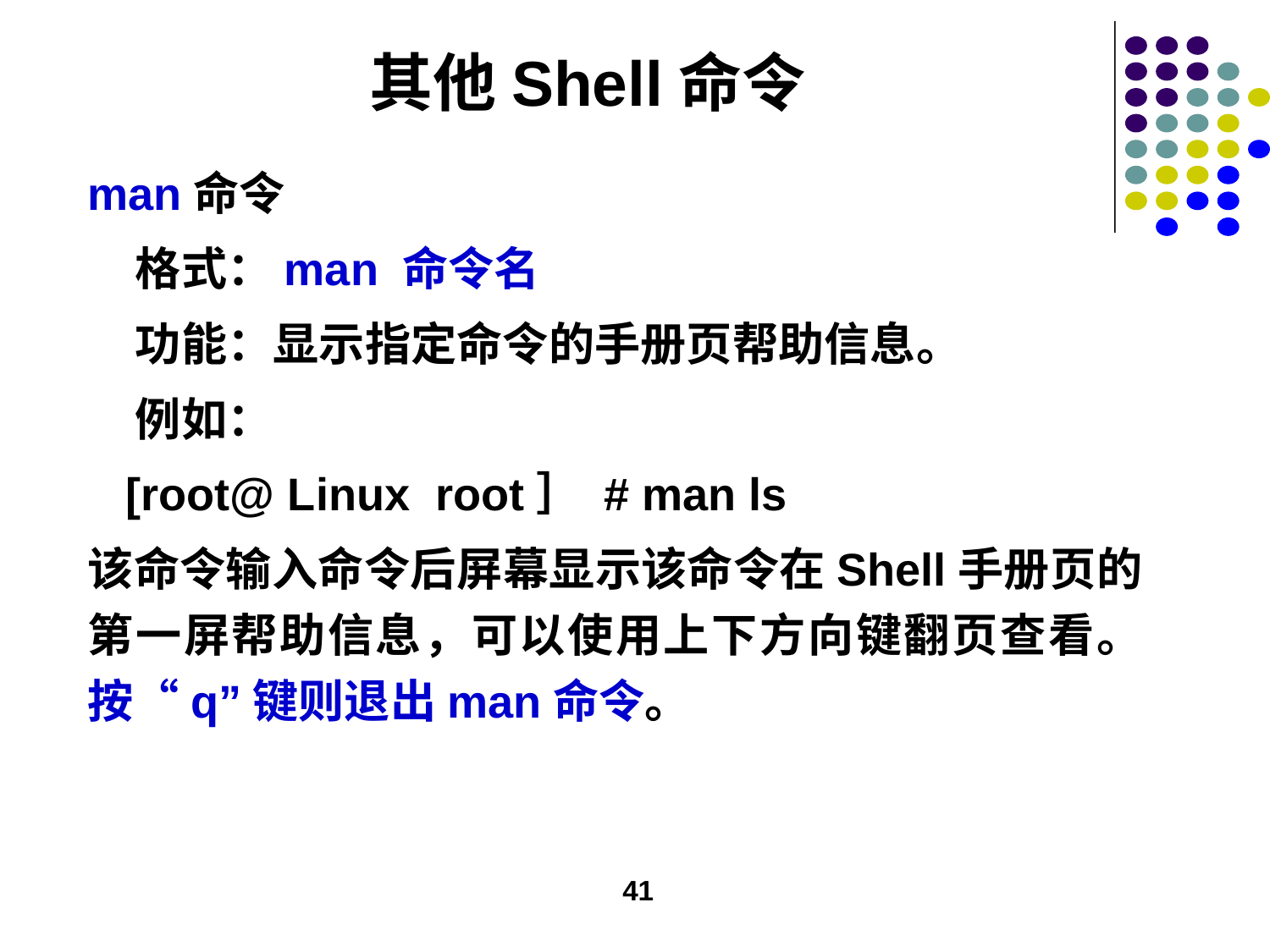

# 其他Shell命令
man命令
格式：man 命令名
功能：显示指定命令的手册页帮助信息。
例如：
   [root@ Linux  root］ # man ls
该命令输入命令后屏幕显示该命令在Shell手册页的第一屏帮助信息，可以使用上下方向键翻页查看。按“q”键则退出man命令。

41